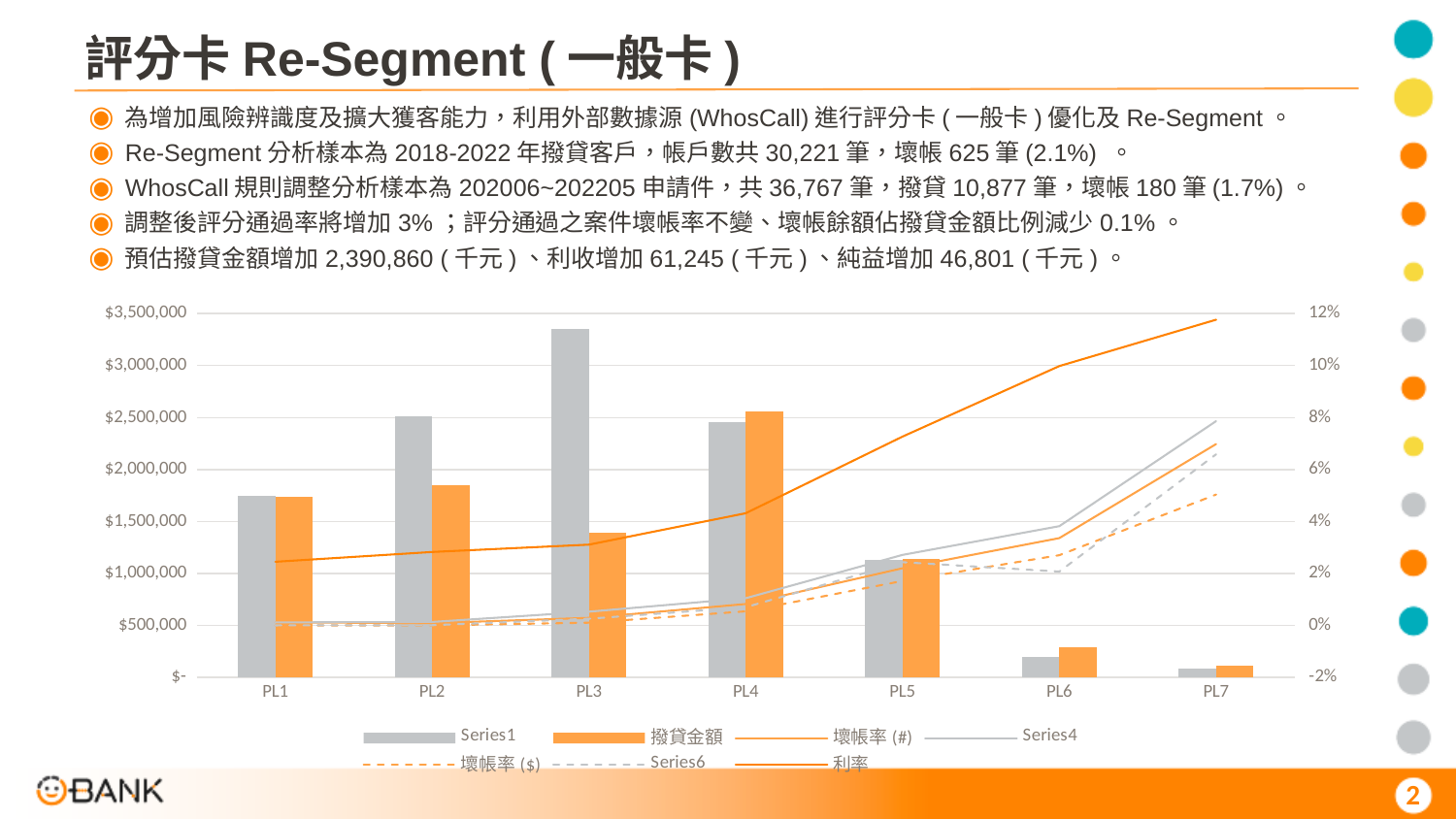

評分卡Re-Segment (一般卡)
為增加風險辨識度及擴大獲客能力，利用外部數據源(WhosCall)進行評分卡(一般卡)優化及Re-Segment。
Re-Segment分析樣本為2018-2022年撥貸客戶，帳戶數共30,221筆，壞帳625筆(2.1%) 。
WhosCall規則調整分析樣本為202006~202205申請件，共36,767筆，撥貸10,877筆，壞帳180筆(1.7%)。
調整後評分通過率將增加3%；評分通過之案件壞帳率不變、壞帳餘額佔撥貸金額比例減少0.1%。
預估撥貸金額增加2,390,860 (千元)、利收增加61,245 (千元)、純益增加46,801 (千元)。

### Chart

| Category | 撥貸金額 |  | 壞帳率(#) |  | 壞帳率($) |  | 利率 |
|---|---|---|---|---|---|---|---|
| PL1 | 1736673.0 | 1744241.1194382904 | 0.0012077294685990338 | 0.001202489229296314 | 4.76704595511072e-05 | 4.746362132929235e-05 | 0.024513285738497304 |
| PL2 | 1847131.0 | 2515902.5490514906 | 0.0009107468123861566 | 0.001366120218579235 | 4.7440057039809304e-05 | 0.0001164985971696402 | 0.028289513399428624 |
| PL3 | 1396672.0 | 3353741.53274884 | 0.0029296875 | 0.005312084993359893 | 0.0010797789316317646 | 0.002601640775777248 | 0.031091885126452973 |
| PL4 | 2562798.0 | 2459226.595468398 | 0.008272058823529412 | 0.010488245931283906 | 0.005436796423284238 | 0.007034873446533158 | 0.04321110446147793 |
| PL5 | 1141073.0 | 1130075.00379034 | 0.02202486678507993 | 0.0271531607976241 | 0.017136759874258705 | 0.02435568348937404 | 0.07267310253156462 |
| PL6 | 289316.0 | 197884.93305639876 | 0.0336417157275021 | 0.0382262996941896 | 0.027055382350094706 | 0.020738083774675013 | 0.0998064606116956 |
| PL7 | 118030.0 | 81481.58607350096 | 0.06980273141122914 | 0.07862903225806452 | 0.05039590782004575 | 0.06585987855616778 | 0.11763994076364766 |